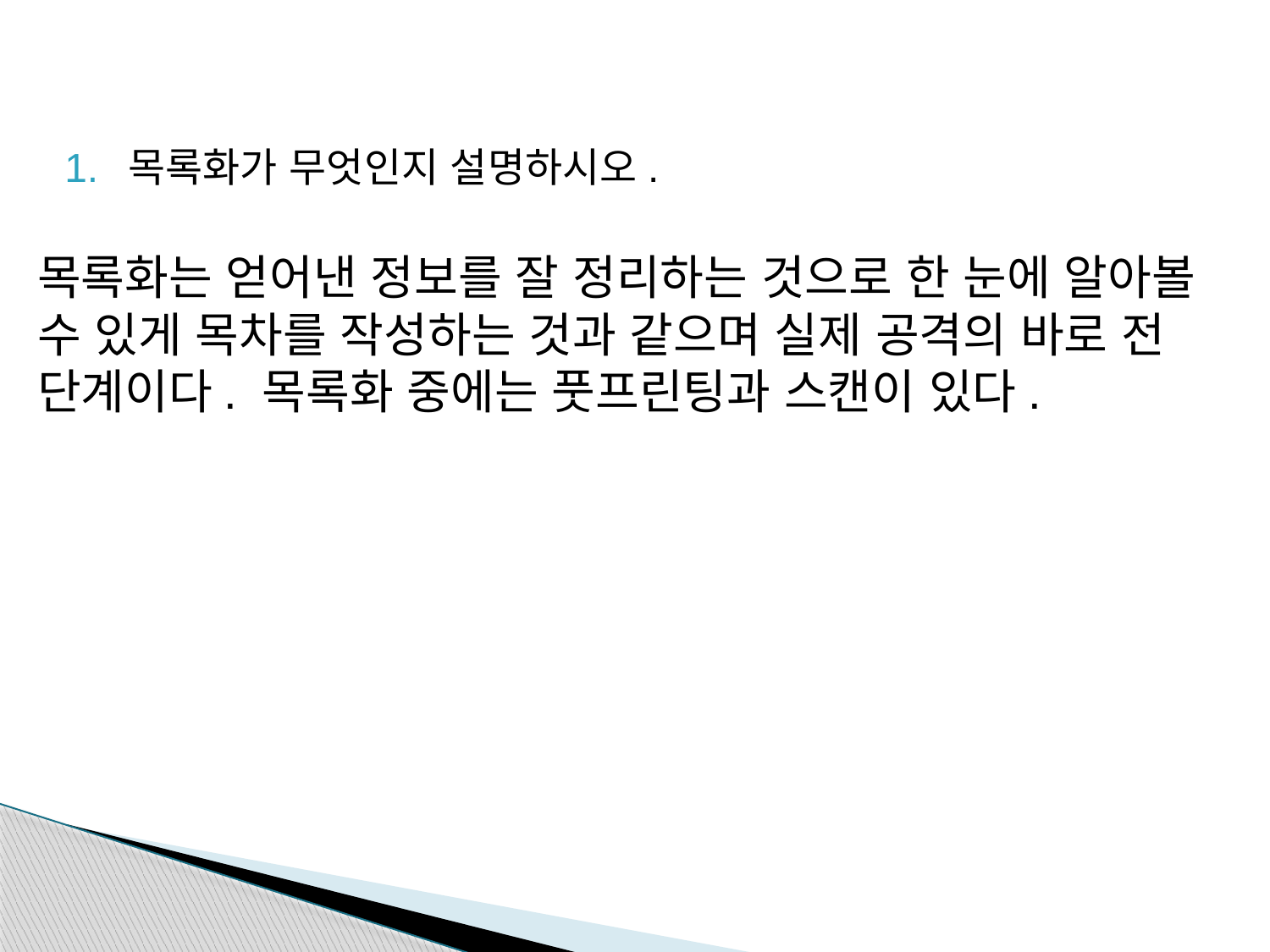

목록화가 무엇인지 설명하시오.

목록화는 얻어낸 정보를 잘 정리하는 것으로 한 눈에 알아볼 수 있게 목차를 작성하는 것과 같으며 실제 공격의 바로 전 단계이다. 목록화 중에는 풋프린팅과 스캔이 있다.